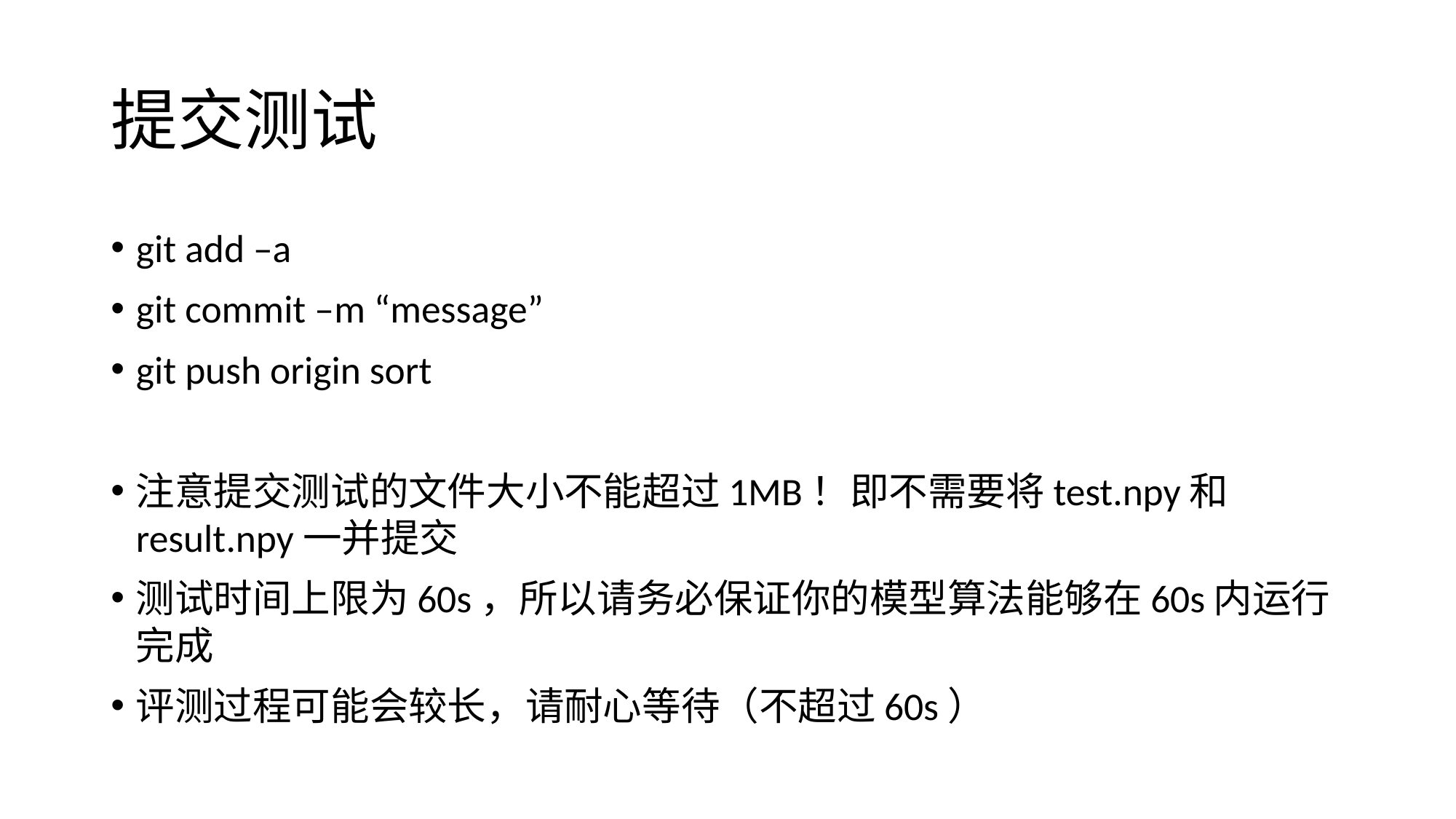

# 提交测试
git add –a
git commit –m “message”
git push origin sort

注意提交测试的文件大小不能超过1MB！即不需要将test.npy和result.npy一并提交
测试时间上限为60s，所以请务必保证你的模型算法能够在60s内运行完成
评测过程可能会较长，请耐心等待（不超过60s）